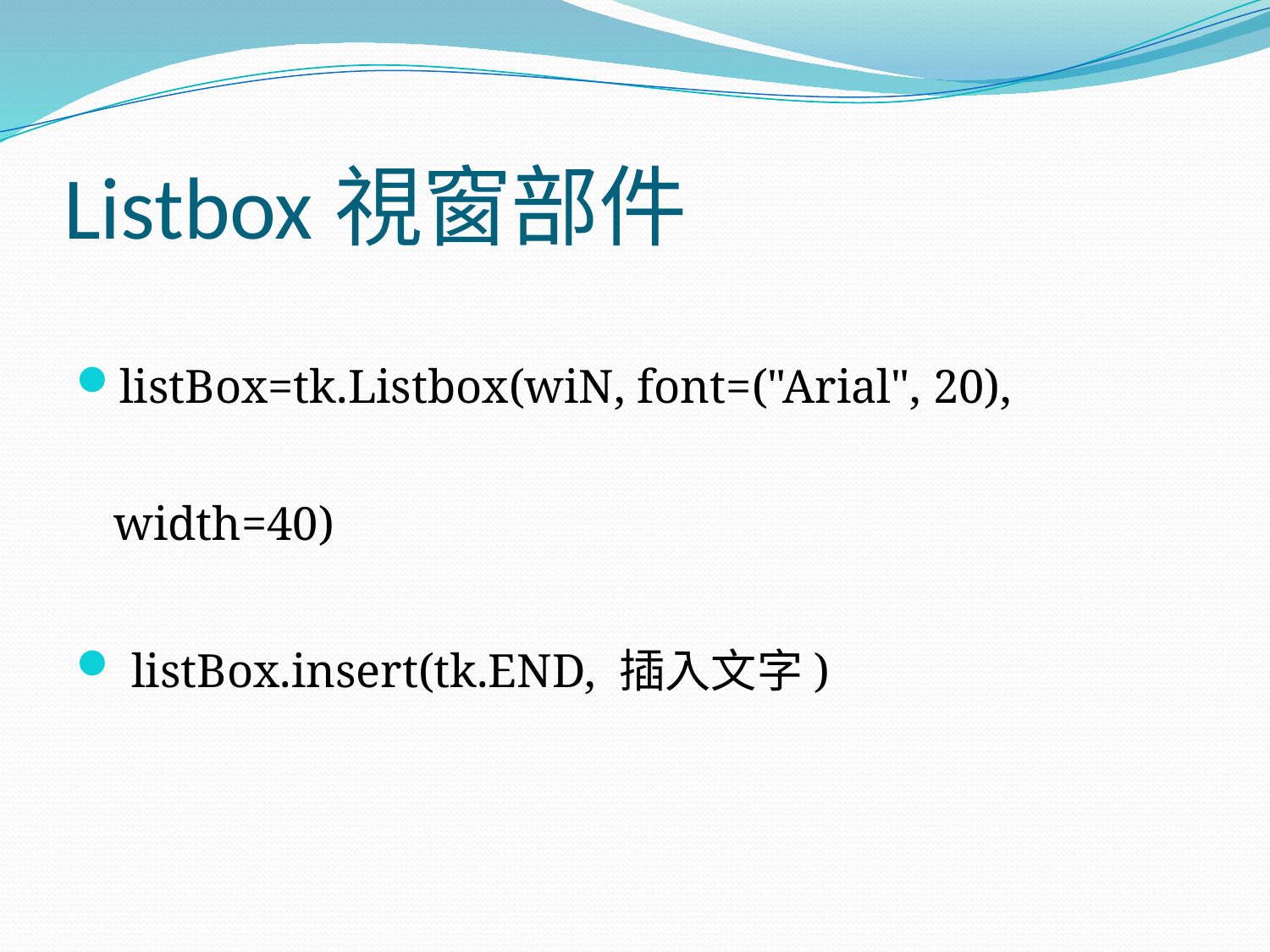

# Listbox視窗部件
listBox=tk.Listbox(wiN, font=("Arial", 20), width=40)
 listBox.insert(tk.END, 插入文字)